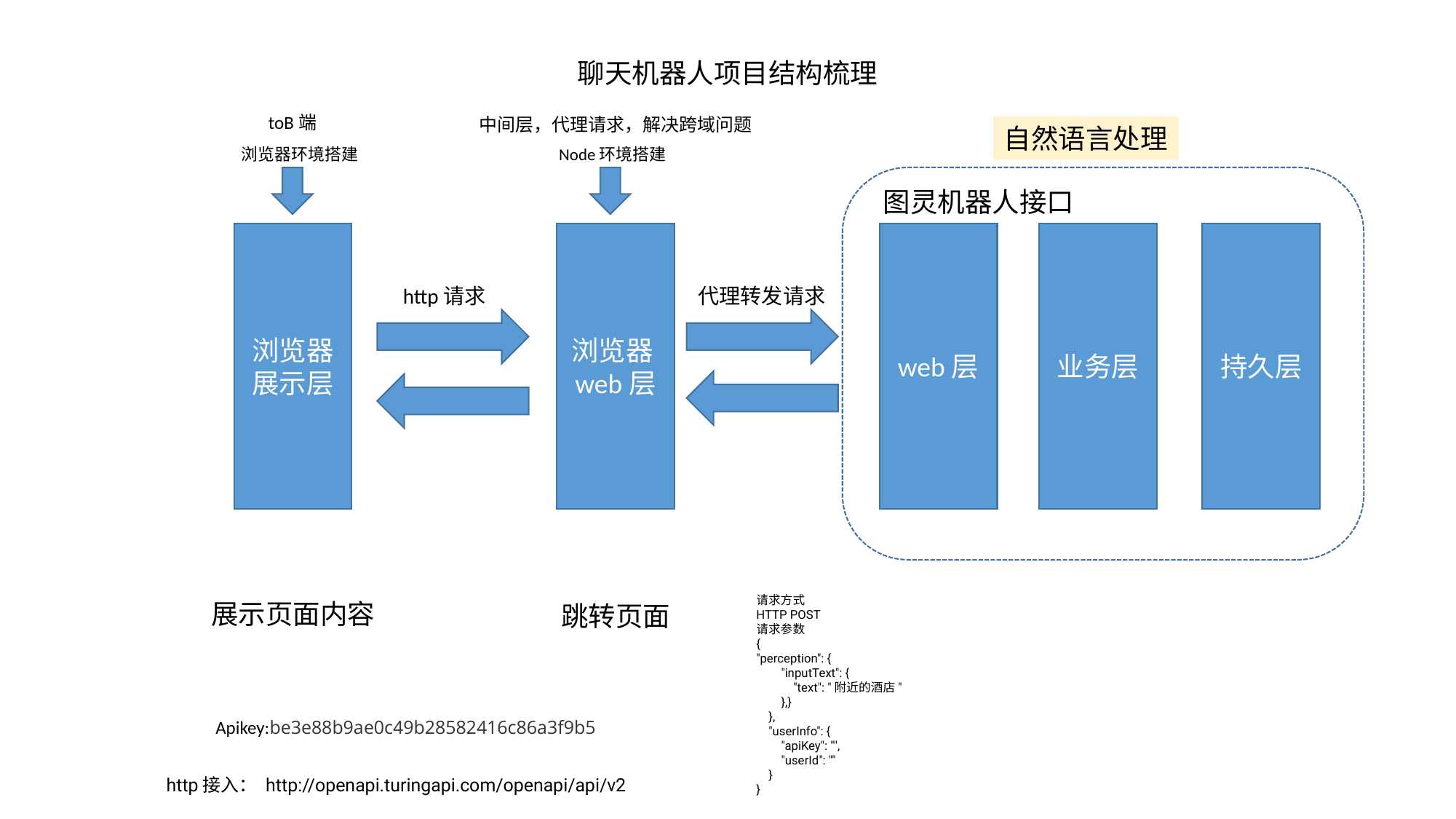

聊天机器人项目结构梳理
toB端
中间层，代理请求，解决跨域问题
自然语言处理
浏览器环境搭建
Node环境搭建

图灵机器人接口
浏览器展示层
浏览器web层
web层
业务层
持久层
http请求
代理转发请求

展示页面内容
请求方式
HTTP POST
请求参数
{
"perception": {
        "inputText": {
            "text": "附近的酒店"
        },}
    },
    "userInfo": {
        "apiKey": "",
        "userId": ""
    }
}
跳转页面
Apikey:be3e88b9ae0c49b28582416c86a3f9b5
http接入： http://openapi.turingapi.com/openapi/api/v2